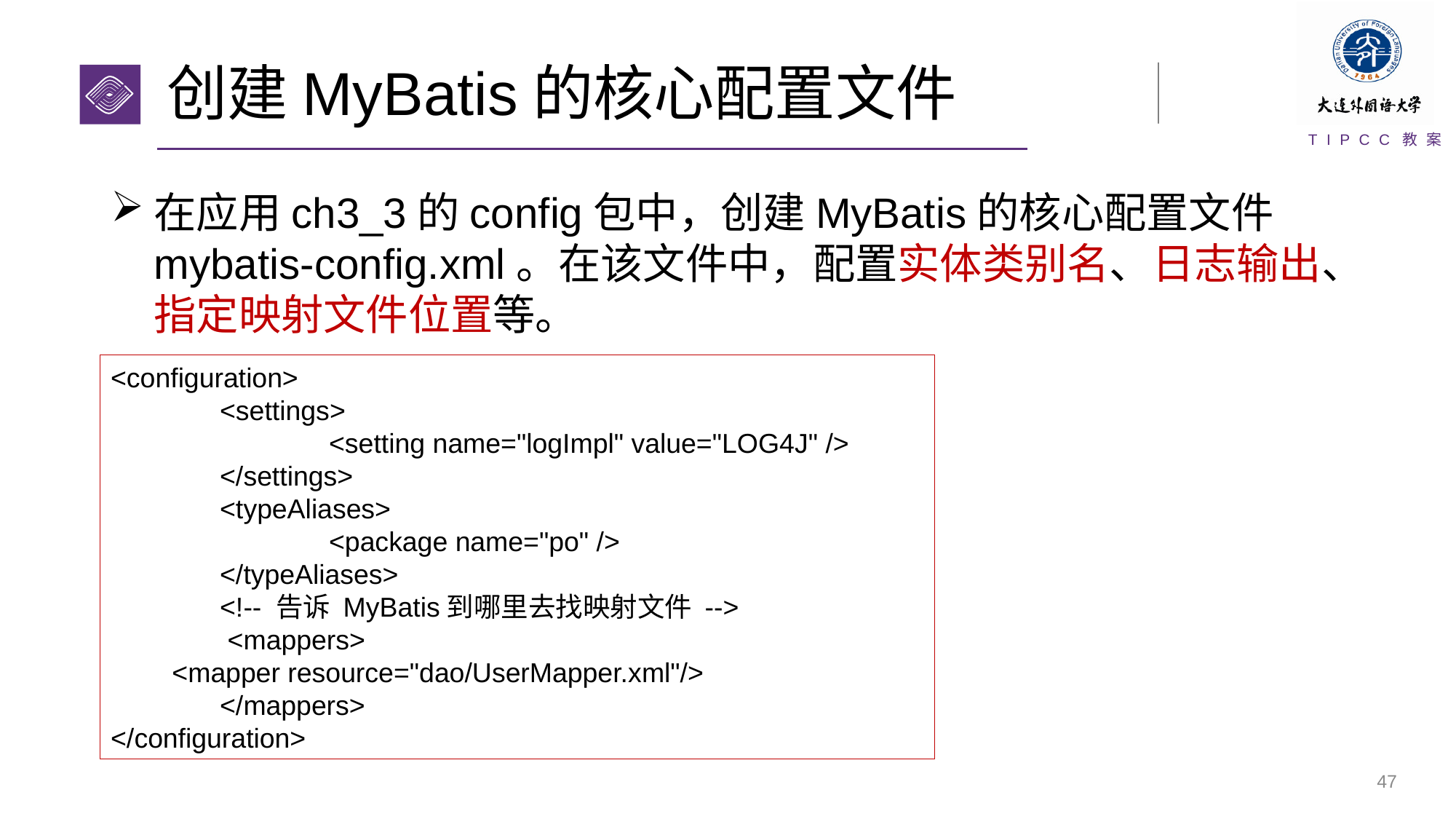

# 创建MyBatis的核心配置文件
在应用ch3_3的config包中，创建MyBatis的核心配置文件mybatis-config.xml。在该文件中，配置实体类别名、日志输出、指定映射文件位置等。
<configuration>
	<settings>
		<setting name="logImpl" value="LOG4J" />
	</settings>
	<typeAliases>
		<package name="po" />
	</typeAliases>
	<!-- 告诉 MyBatis到哪里去找映射文件 -->
	 <mappers>
        <mapper resource="dao/UserMapper.xml"/>
 	</mappers>
</configuration>
47